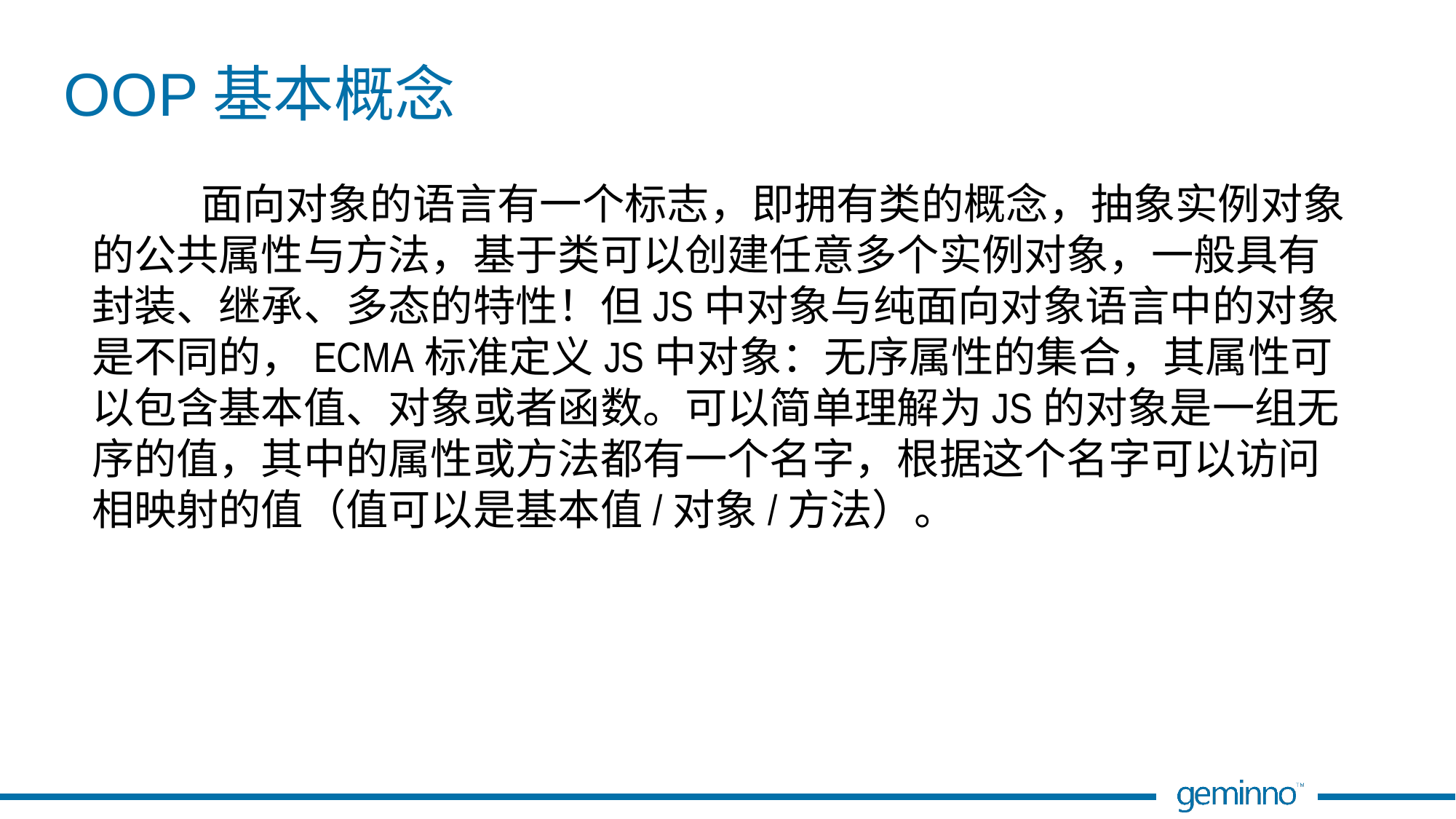

# OOP基本概念
	面向对象的语言有一个标志，即拥有类的概念，抽象实例对象的公共属性与方法，基于类可以创建任意多个实例对象，一般具有封装、继承、多态的特性！但JS中对象与纯面向对象语言中的对象是不同的，ECMA标准定义JS中对象：无序属性的集合，其属性可以包含基本值、对象或者函数。可以简单理解为JS的对象是一组无序的值，其中的属性或方法都有一个名字，根据这个名字可以访问相映射的值（值可以是基本值/对象/方法）。